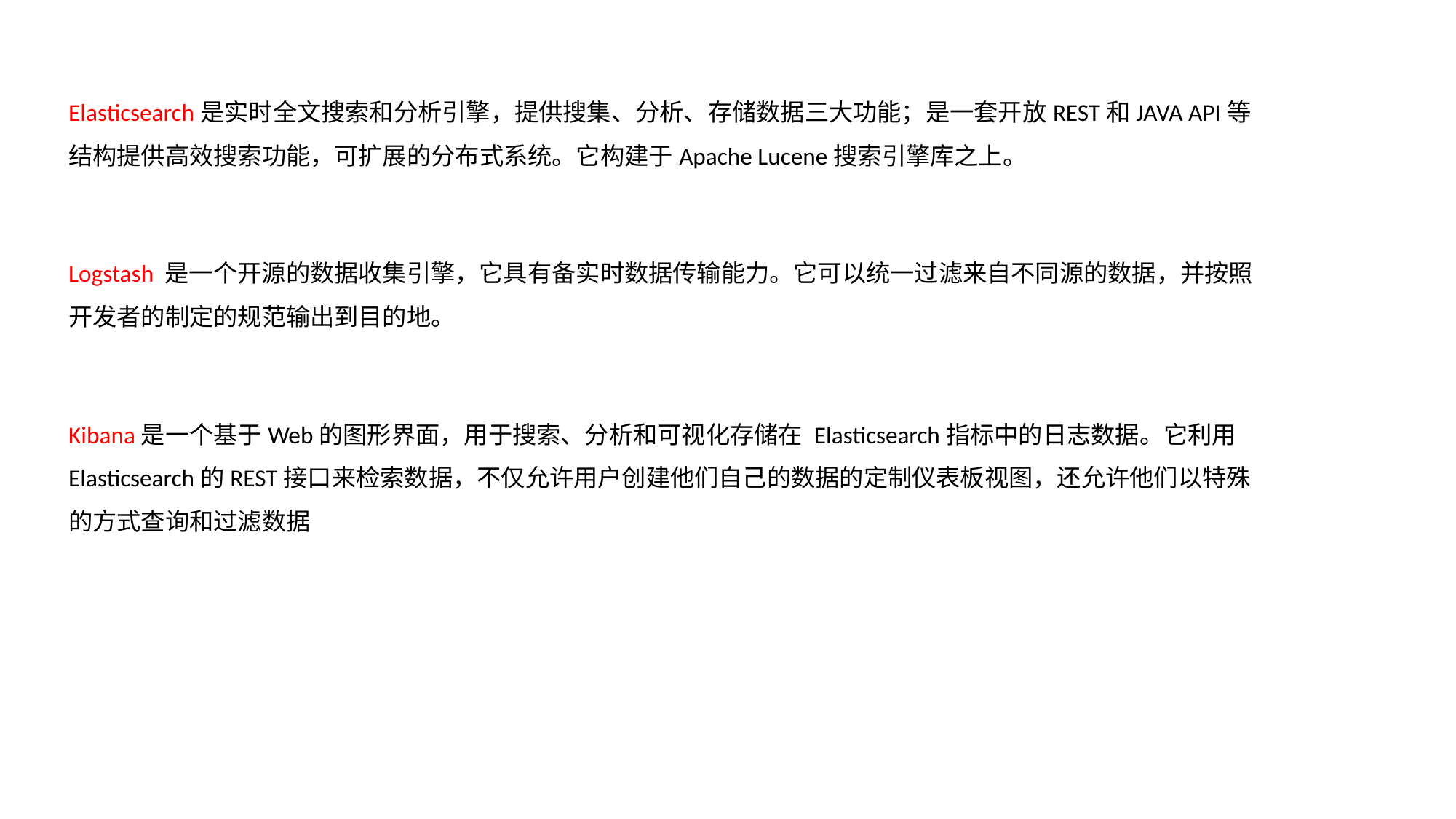

Elasticsearch是实时全文搜索和分析引擎，提供搜集、分析、存储数据三大功能；是一套开放REST和JAVA API等结构提供高效搜索功能，可扩展的分布式系统。它构建于Apache Lucene搜索引擎库之上。

Logstash 是一个开源的数据收集引擎，它具有备实时数据传输能力。它可以统一过滤来自不同源的数据，并按照开发者的制定的规范输出到目的地。

Kibana是一个基于Web的图形界面，用于搜索、分析和可视化存储在 Elasticsearch指标中的日志数据。它利用Elasticsearch的REST接口来检索数据，不仅允许用户创建他们自己的数据的定制仪表板视图，还允许他们以特殊的方式查询和过滤数据